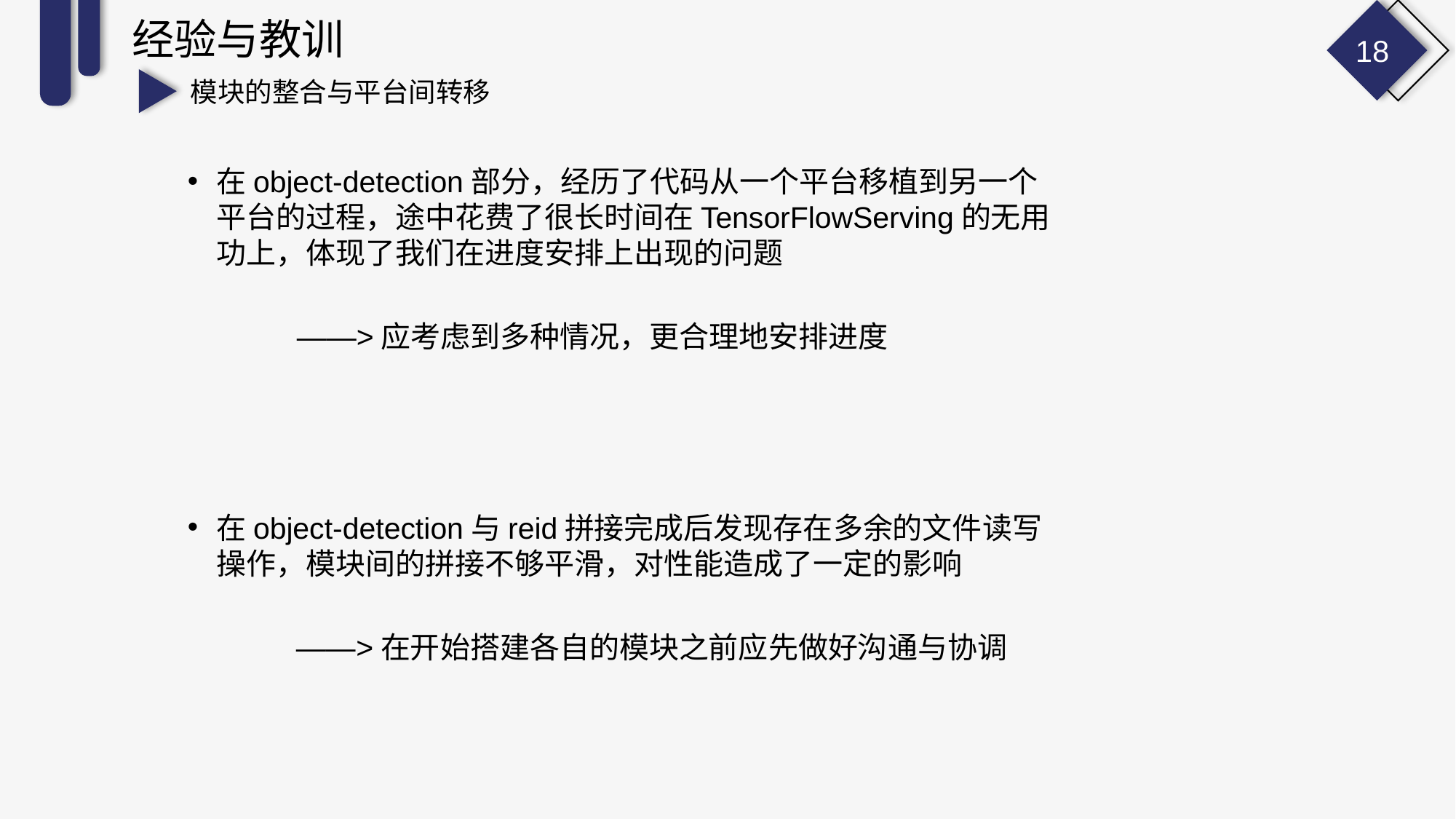

经验与教训

18
模块的整合与平台间转移

在object-detection部分，经历了代码从一个平台移植到另一个平台的过程，途中花费了很长时间在TensorFlowServing的无用功上，体现了我们在进度安排上出现的问题

	——>应考虑到多种情况，更合理地安排进度

在object-detection与reid拼接完成后发现存在多余的文件读写操作，模块间的拼接不够平滑，对性能造成了一定的影响

             ——>在开始搭建各自的模块之前应先做好沟通与协调